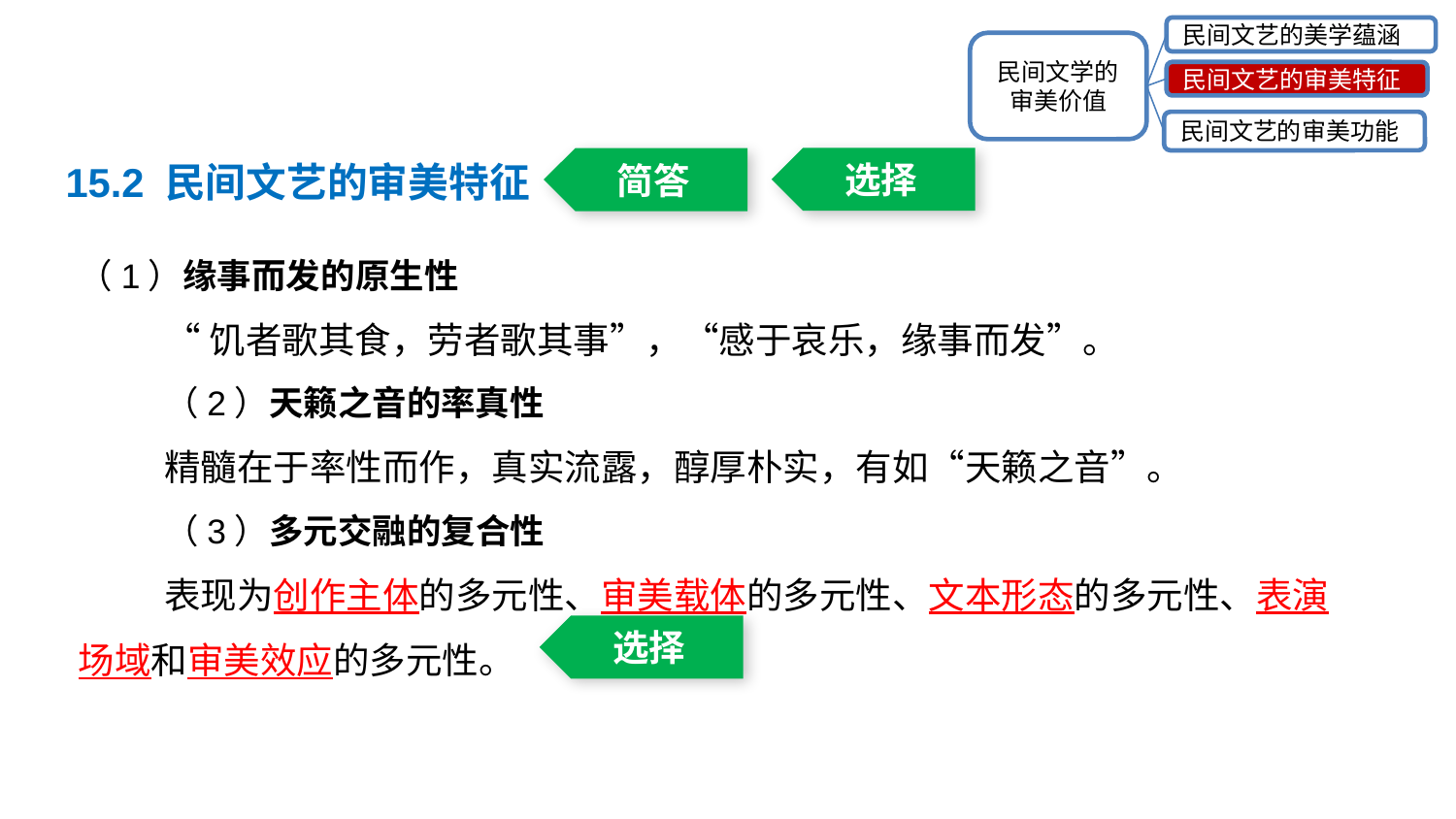

民间文艺的美学蕴涵
民间文学的审美价值
民间文艺的审美特征
民间文艺的审美功能
15.2 民间文艺的审美特征
选择
简答
（1）缘事而发的原生性
“饥者歌其食，劳者歌其事”，“感于哀乐，缘事而发”。
（2）天籁之音的率真性
精髓在于率性而作，真实流露，醇厚朴实，有如“天籁之音”。
（3）多元交融的复合性
表现为创作主体的多元性、审美载体的多元性、文本形态的多元性、表演场域和审美效应的多元性。
选择